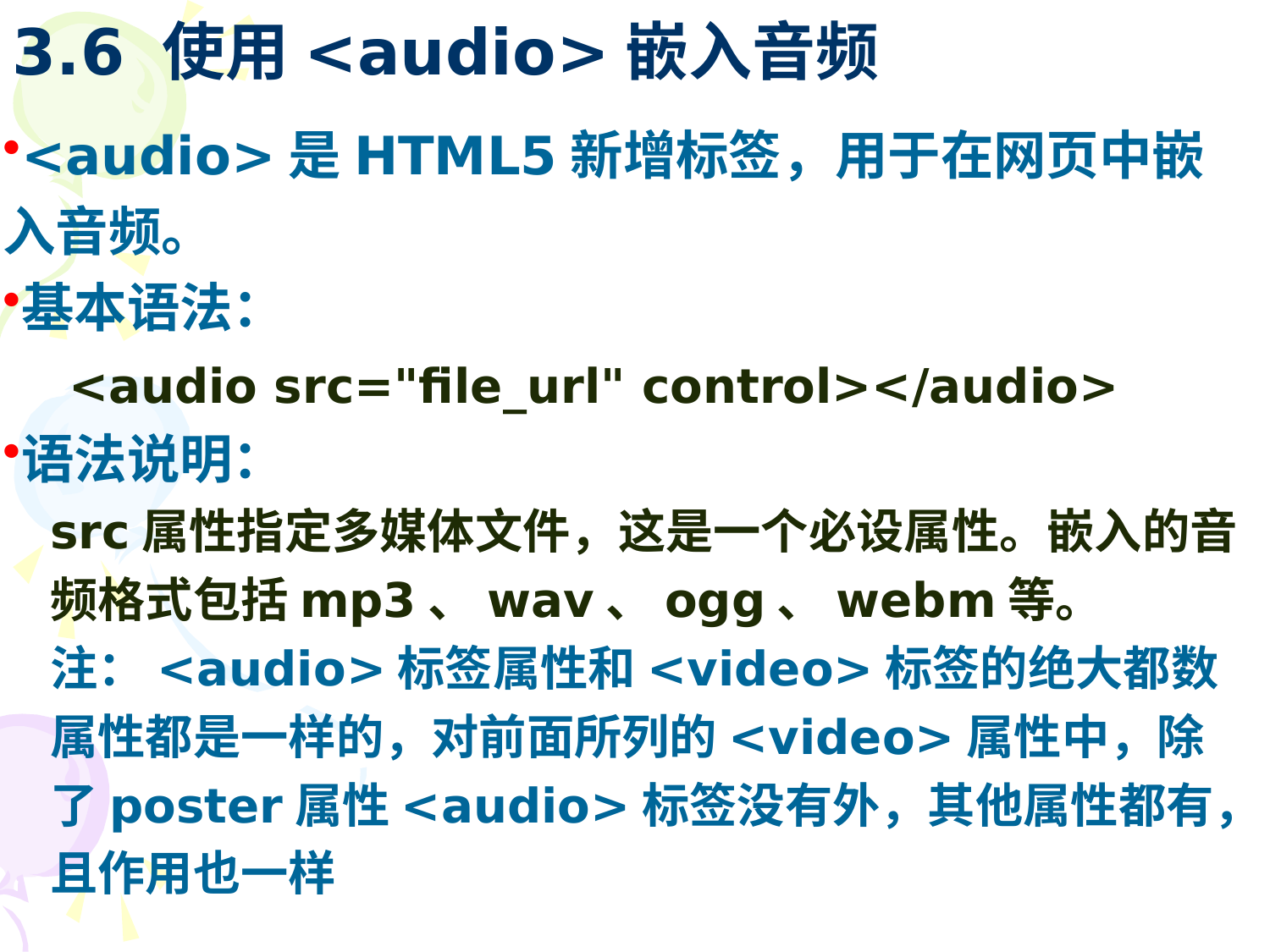

# 3.6 使用<audio>嵌入音频
<audio>是HTML5新增标签，用于在网页中嵌入音频。
基本语法：
 <audio src="file_url" control></audio>
语法说明：
src属性指定多媒体文件，这是一个必设属性。嵌入的音频格式包括mp3、wav、ogg、webm等。
注：<audio>标签属性和<video>标签的绝大都数属性都是一样的，对前面所列的<video>属性中，除了poster属性<audio>标签没有外，其他属性都有，且作用也一样